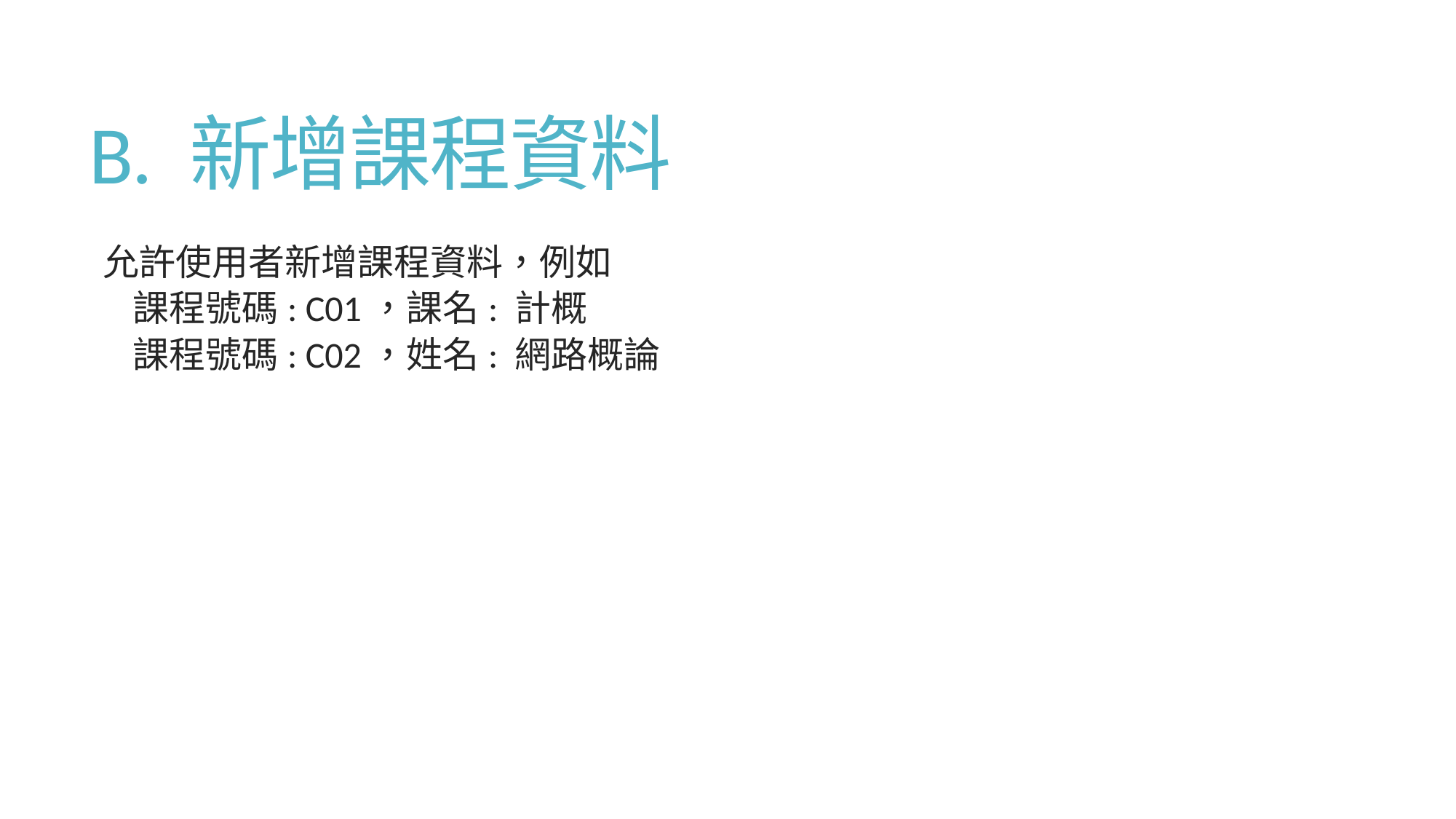

# B. 新增課程資料
允許使用者新增課程資料，例如
課程號碼: C01，課名: 計概
課程號碼: C02，姓名: 網路概論